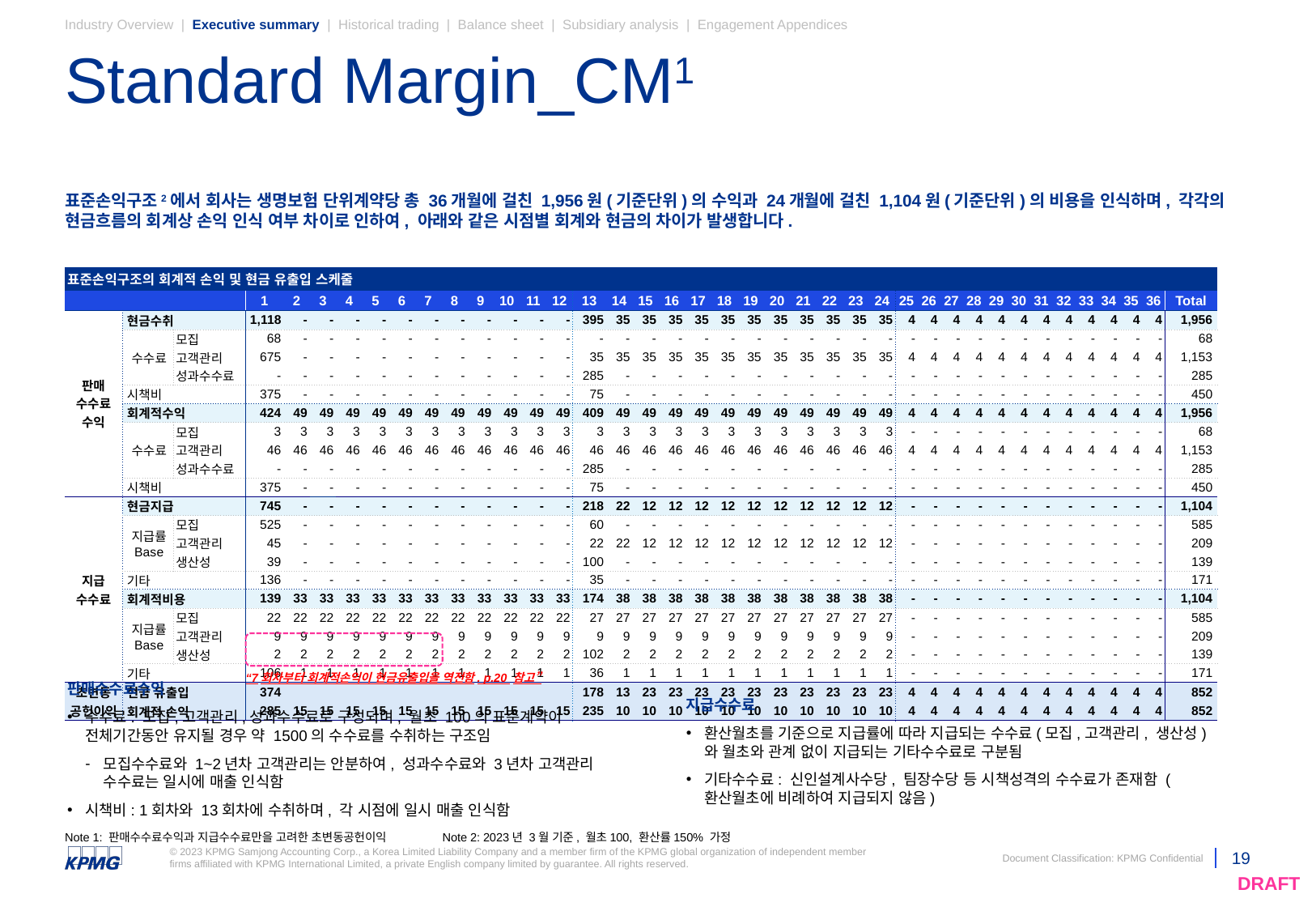

Industry Overview  |  Executive summary  |  Historical trading  |  Balance sheet  |  Subsidiary analysis  |  Engagement Appendices
# Standard Margin_CM1
표준손익구조2에서 회사는 생명보험 단위계약당 총 36개월에 걸친 1,956원(기준단위)의 수익과 24개월에 걸친 1,104원(기준단위)의 비용을 인식하며, 각각의 현금흐름의 회계상 손익 인식 여부 차이로 인하여, 아래와 같은 시점별 회계와 현금의 차이가 발생합니다.
| 표준손익구조의 회계적 손익 및 현금 유출입 스케줄 |  |  |  |  |  |  |  |  |  |  |  |  |  |  |  |  |  |  |  |  |  |  |  |  |  |  |  |  |  |  |  |  |  |  |  |  |  |  |  |
| --- | --- | --- | --- | --- | --- | --- | --- | --- | --- | --- | --- | --- | --- | --- | --- | --- | --- | --- | --- | --- | --- | --- | --- | --- | --- | --- | --- | --- | --- | --- | --- | --- | --- | --- | --- | --- | --- | --- | --- |
|  |  |  | 1 | 2 | 3 | 4 | 5 | 6 | 7 | 8 | 9 | 10 | 11 | 12 | 13 | 14 | 15 | 16 | 17 | 18 | 19 | 20 | 21 | 22 | 23 | 24 | 25 | 26 | 27 | 28 | 29 | 30 | 31 | 32 | 33 | 34 | 35 | 36 | Total |
| 판매 수수료 수익 | 현금수취 |  | 1,118 | - | - | - | - | - | - | - | - | - | - | - | 395 | 35 | 35 | 35 | 35 | 35 | 35 | 35 | 35 | 35 | 35 | 35 | 4 | 4 | 4 | 4 | 4 | 4 | 4 | 4 | 4 | 4 | 4 | 4 | 1,956 |
|  | 수수료 | 모집 | 68 | - | - | - | - | - | - | - | - | - | - | - | - | - | - | - | - | - | - | - | - | - | - | - | - | - | - | - | - | - | - | - | - | - | - | - | 68 |
|  |  | 고객관리 | 675 | - | - | - | - | - | - | - | - | - | - | - | 35 | 35 | 35 | 35 | 35 | 35 | 35 | 35 | 35 | 35 | 35 | 35 | 4 | 4 | 4 | 4 | 4 | 4 | 4 | 4 | 4 | 4 | 4 | 4 | 1,153 |
|  |  | 성과수수료 | - | - | - | - | - | - | - | - | - | - | - | - | 285 | - | - | - | - | - | - | - | - | - | - | - | - | - | - | - | - | - | - | - | - | - | - | - | 285 |
|  | 시책비 |  | 375 | - | - | - | - | - | - | - | - | - | - | - | 75 | - | - | - | - | - | - | - | - | - | - | - | - | - | - | - | - | - | - | - | - | - | - | - | 450 |
|  | 회계적수익 |  | 424 | 49 | 49 | 49 | 49 | 49 | 49 | 49 | 49 | 49 | 49 | 49 | 409 | 49 | 49 | 49 | 49 | 49 | 49 | 49 | 49 | 49 | 49 | 49 | 4 | 4 | 4 | 4 | 4 | 4 | 4 | 4 | 4 | 4 | 4 | 4 | 1,956 |
|  | 수수료 | 모집 | 3 | 3 | 3 | 3 | 3 | 3 | 3 | 3 | 3 | 3 | 3 | 3 | 3 | 3 | 3 | 3 | 3 | 3 | 3 | 3 | 3 | 3 | 3 | 3 | - | - | - | - | - | - | - | - | - | - | - | - | 68 |
|  |  | 고객관리 | 46 | 46 | 46 | 46 | 46 | 46 | 46 | 46 | 46 | 46 | 46 | 46 | 46 | 46 | 46 | 46 | 46 | 46 | 46 | 46 | 46 | 46 | 46 | 46 | 4 | 4 | 4 | 4 | 4 | 4 | 4 | 4 | 4 | 4 | 4 | 4 | 1,153 |
|  |  | 성과수수료 | - | - | - | - | - | - | - | - | - | - | - | - | 285 | - | - | - | - | - | - | - | - | - | - | - | - | - | - | - | - | - | - | - | - | - | - | - | 285 |
|  | 시책비 |  | 375 | - | - | - | - | - | - | - | - | - | - | - | 75 | - | - | - | - | - | - | - | - | - | - | - | - | - | - | - | - | - | - | - | - | - | - | - | 450 |
| 지급 수수료 | 현금지급 |  | 745 | - | - | - | - | - | - | - | - | - | - | - | 218 | 22 | 12 | 12 | 12 | 12 | 12 | 12 | 12 | 12 | 12 | 12 | - | - | - | - | - | - | - | - | - | - | - | - | 1,104 |
|  | 지급률 Base | 모집 | 525 | - | - | - | - | - | - | - | - | - | - | - | 60 | - | - | - | - | - | - | - | - | - | - | - | - | - | - | - | - | - | - | - | - | - | - | - | 585 |
|  |  | 고객관리 | 45 | - | - | - | - | - | - | - | - | - | - | - | 22 | 22 | 12 | 12 | 12 | 12 | 12 | 12 | 12 | 12 | 12 | 12 | - | - | - | - | - | - | - | - | - | - | - | - | 209 |
|  |  | 생산성 | 39 | - | - | - | - | - | - | - | - | - | - | - | 100 | - | - | - | - | - | - | - | - | - | - | - | - | - | - | - | - | - | - | - | - | - | - | - | 139 |
|  | 기타 |  | 136 | - | - | - | - | - | - | - | - | - | - | - | 35 | - | - | - | - | - | - | - | - | - | - | - | - | - | - | - | - | - | - | - | - | - | - | - | 171 |
|  | 회계적비용 |  | 139 | 33 | 33 | 33 | 33 | 33 | 33 | 33 | 33 | 33 | 33 | 33 | 174 | 38 | 38 | 38 | 38 | 38 | 38 | 38 | 38 | 38 | 38 | 38 | - | - | - | - | - | - | - | - | - | - | - | - | 1,104 |
|  | 지급률 Base | 모집 | 22 | 22 | 22 | 22 | 22 | 22 | 22 | 22 | 22 | 22 | 22 | 22 | 27 | 27 | 27 | 27 | 27 | 27 | 27 | 27 | 27 | 27 | 27 | 27 | - | - | - | - | - | - | - | - | - | - | - | - | 585 |
|  |  | 고객관리 | 9 | 9 | 9 | 9 | 9 | 9 | 9 | 9 | 9 | 9 | 9 | 9 | 9 | 9 | 9 | 9 | 9 | 9 | 9 | 9 | 9 | 9 | 9 | 9 | - | - | - | - | - | - | - | - | - | - | - | - | 209 |
|  |  | 생산성 | 2 | 2 | 2 | 2 | 2 | 2 | 2 | 2 | 2 | 2 | 2 | 2 | 102 | 2 | 2 | 2 | 2 | 2 | 2 | 2 | 2 | 2 | 2 | 2 | - | - | - | - | - | - | - | - | - | - | - | - | 139 |
|  | 기타 |  | 106 | 1 | 1 | 1 | 1 | 1 | 1 | 1 | 1 | 1 | 1 | 1 | 36 | 1 | 1 | 1 | 1 | 1 | 1 | 1 | 1 | 1 | 1 | 1 | - | - | - | - | - | - | - | - | - | - | - | - | 171 |
| 초변동 공헌이익 | 현금 유출입 |  | 374 |  |  |  |  |  |  |  |  |  |  |  | 178 | 13 | 23 | 23 | 23 | 23 | 23 | 23 | 23 | 23 | 23 | 23 | 4 | 4 | 4 | 4 | 4 | 4 | 4 | 4 | 4 | 4 | 4 | 4 | 852 |
|  | 회계적 손익 |  | 285 | 15 | 15 | 15 | 15 | 15 | 15 | 15 | 15 | 15 | 15 | 15 | 235 | 10 | 10 | 10 | 10 | 10 | 10 | 10 | 10 | 10 | 10 | 10 | 4 | 4 | 4 | 4 | 4 | 4 | 4 | 4 | 4 | 4 | 4 | 4 | 852 |

“7회차부터 회계적손익이 현금유출입을 역전함. p.20 참고”
판매수수료수익
수수료: 모집,고객관리,성과수수료로 구성되며, 월초 100의 표준계약이 전체기간동안 유지될 경우 약 1500의 수수료를 수취하는 구조임
모집수수료와 1~2년차 고객관리는 안분하여, 성과수수료와 3년차 고객관리 수수료는 일시에 매출 인식함
시책비: 1회차와 13회차에 수취하며, 각 시점에 일시 매출 인식함

지급수수료
환산월초를 기준으로 지급률에 따라 지급되는 수수료(모집,고객관리, 생산성)와 월초와 관계 없이 지급되는 기타수수료로 구분됨
기타수수료: 신인설계사수당, 팀장수당 등 시책성격의 수수료가 존재함 (환산월초에 비례하여 지급되지 않음)
Note 1: 판매수수료수익과 지급수수료만을 고려한 초변동공헌이익
Note 2: 2023년 3월 기준, 월초100, 환산률150% 가정